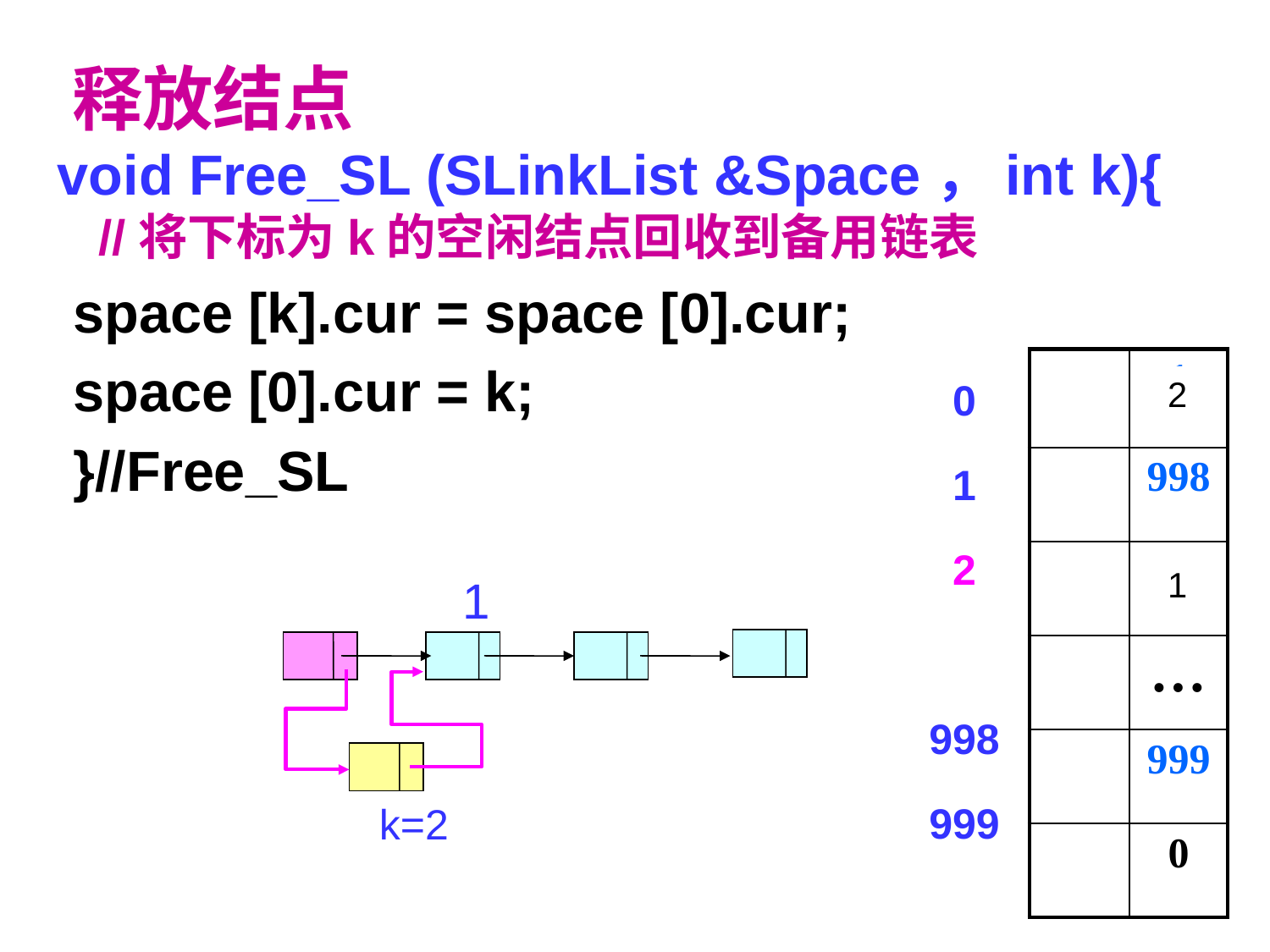

释放结点
void Free_SL (SLinkList &Space，int k){
   //将下标为k的空闲结点回收到备用链表
 space [k].cur = space [0].cur;
 space [0].cur = k;
 }//Free_SL

|  | 1 |
| --- | --- |
|  | 998 |
|  | X |
|  | … |
|  | 999 |
|  | 0 |
2
0
1
2

998
999
1
 1

 k=2